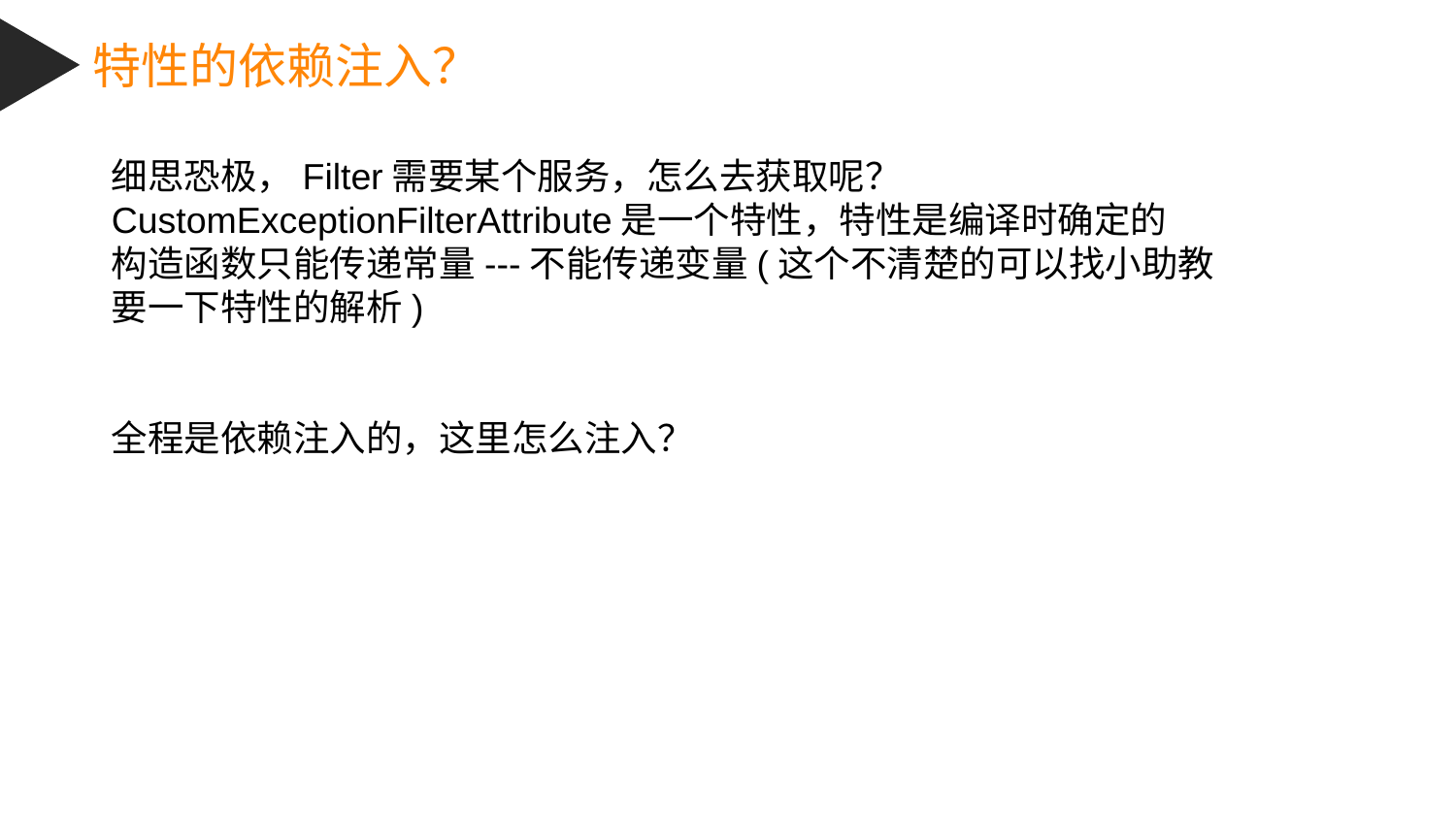

特性的依赖注入？
细思恐极，Filter需要某个服务，怎么去获取呢？
CustomExceptionFilterAttribute是一个特性，特性是编译时确定的
构造函数只能传递常量---不能传递变量(这个不清楚的可以找小助教要一下特性的解析)

全程是依赖注入的，这里怎么注入？